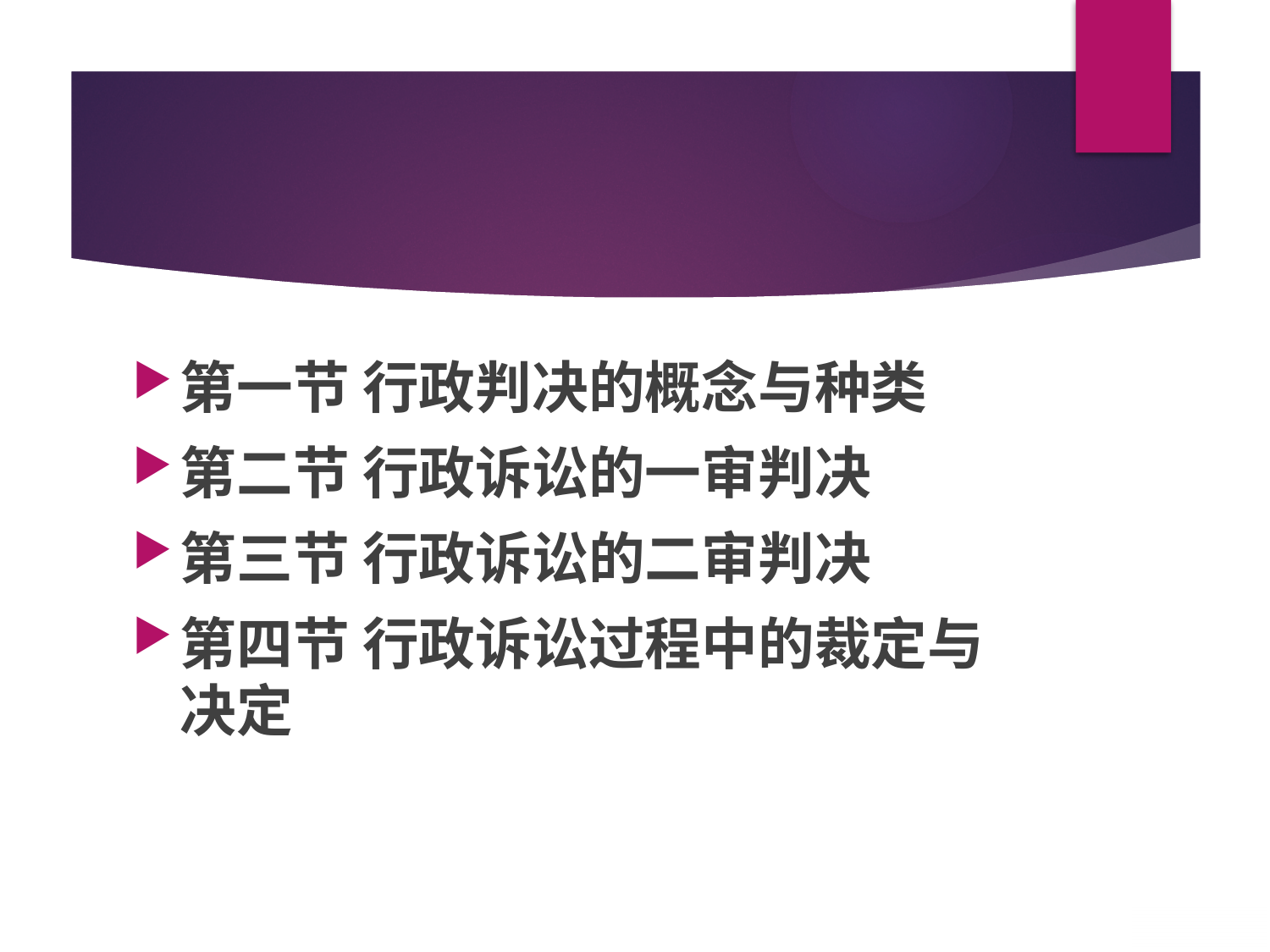

#
第一节 行政判决的概念与种类
第二节 行政诉讼的一审判决
第三节 行政诉讼的二审判决
第四节 行政诉讼过程中的裁定与决定